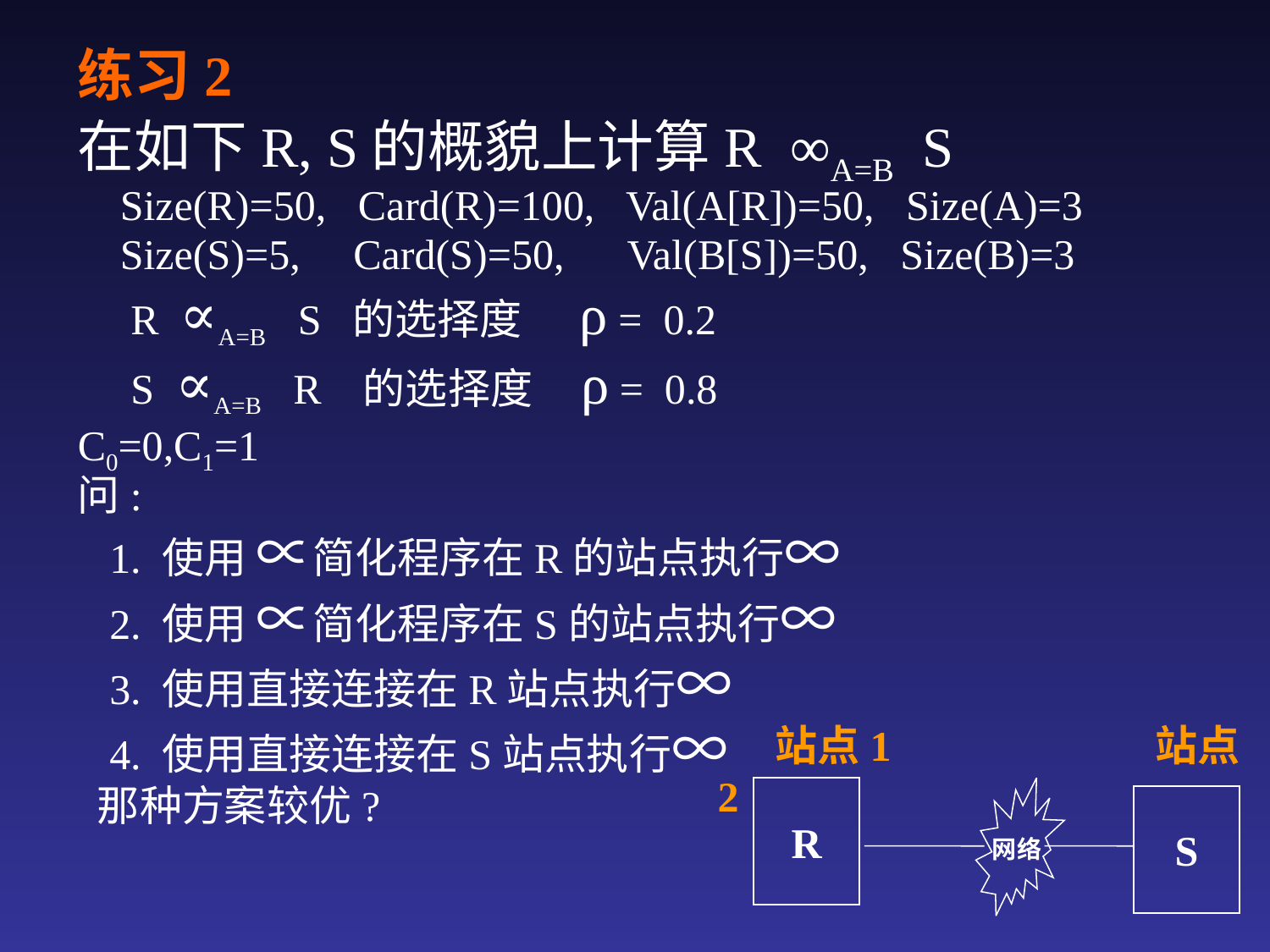

练习2
在如下R, S的概貌上计算R  ∞A=B  S
    Size(R)=50,   Card(R)=100,   Val(A[R])=50,   Size(A)=3
    Size(S)=5,     Card(S)=50,      Val(B[S])=50,   Size(B)=3
     R  ∝A=B   S  的选择度     ρ =  0.2
     S  ∝A=B   R   的选择度    ρ =  0.8
C0=0,C1=1
问:
   1. 使用 ∝简化程序在R的站点执行∞
   2. 使用 ∝简化程序在S的站点执行∞
   3. 使用直接连接在R站点执行∞
   4. 使用直接连接在S站点执行∞
 那种方案较优?
     站点1                        站点2
R
网络
S